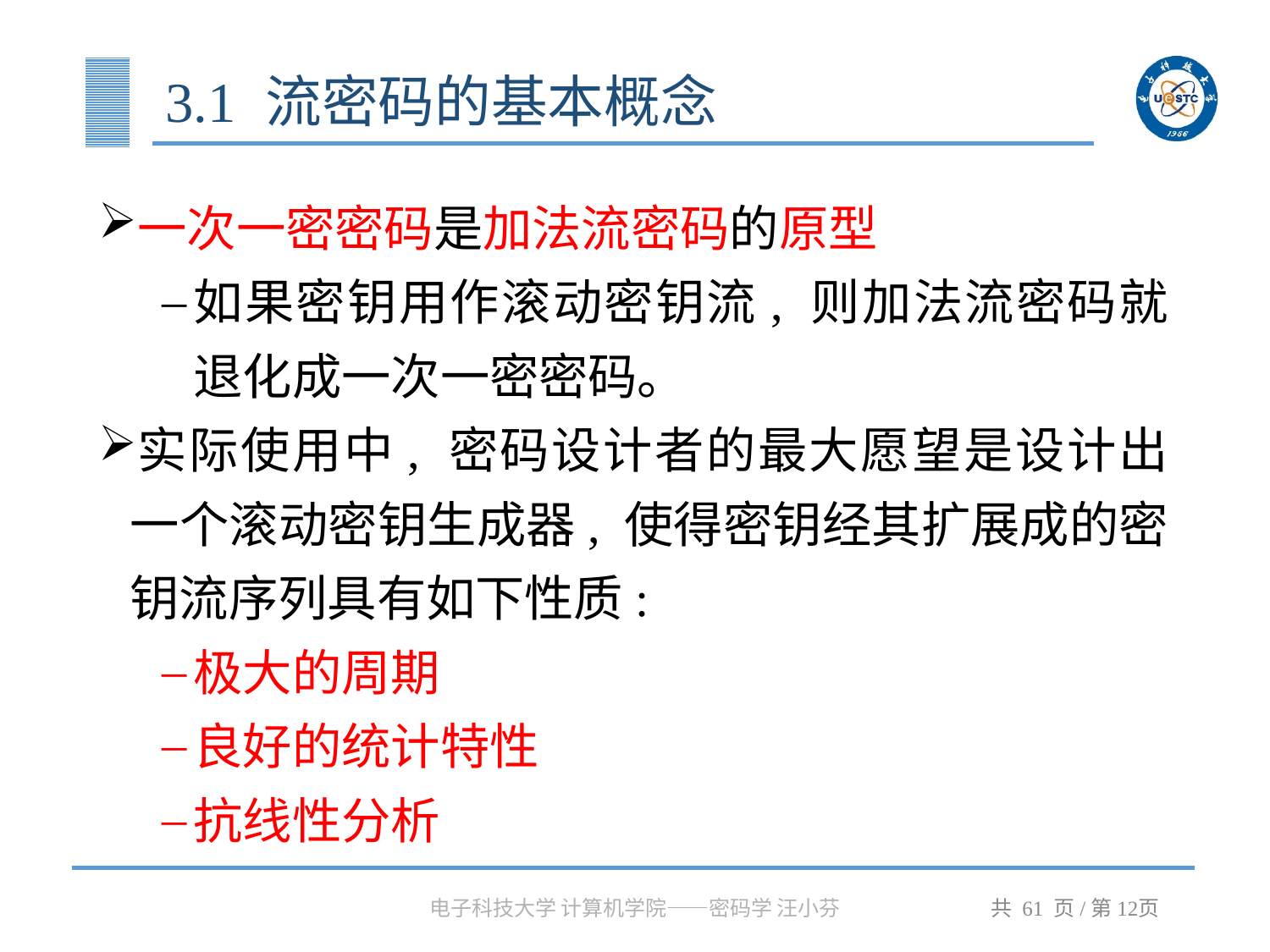

# 3.1 流密码的基本概念
一次一密密码是加法流密码的原型
如果密钥用作滚动密钥流, 则加法流密码就退化成一次一密密码。
实际使用中, 密码设计者的最大愿望是设计出一个滚动密钥生成器, 使得密钥经其扩展成的密钥流序列具有如下性质:
极大的周期
良好的统计特性
抗线性分析

电子科技大学 计算机学院——密码学 汪小芬
共 61 页/第12页